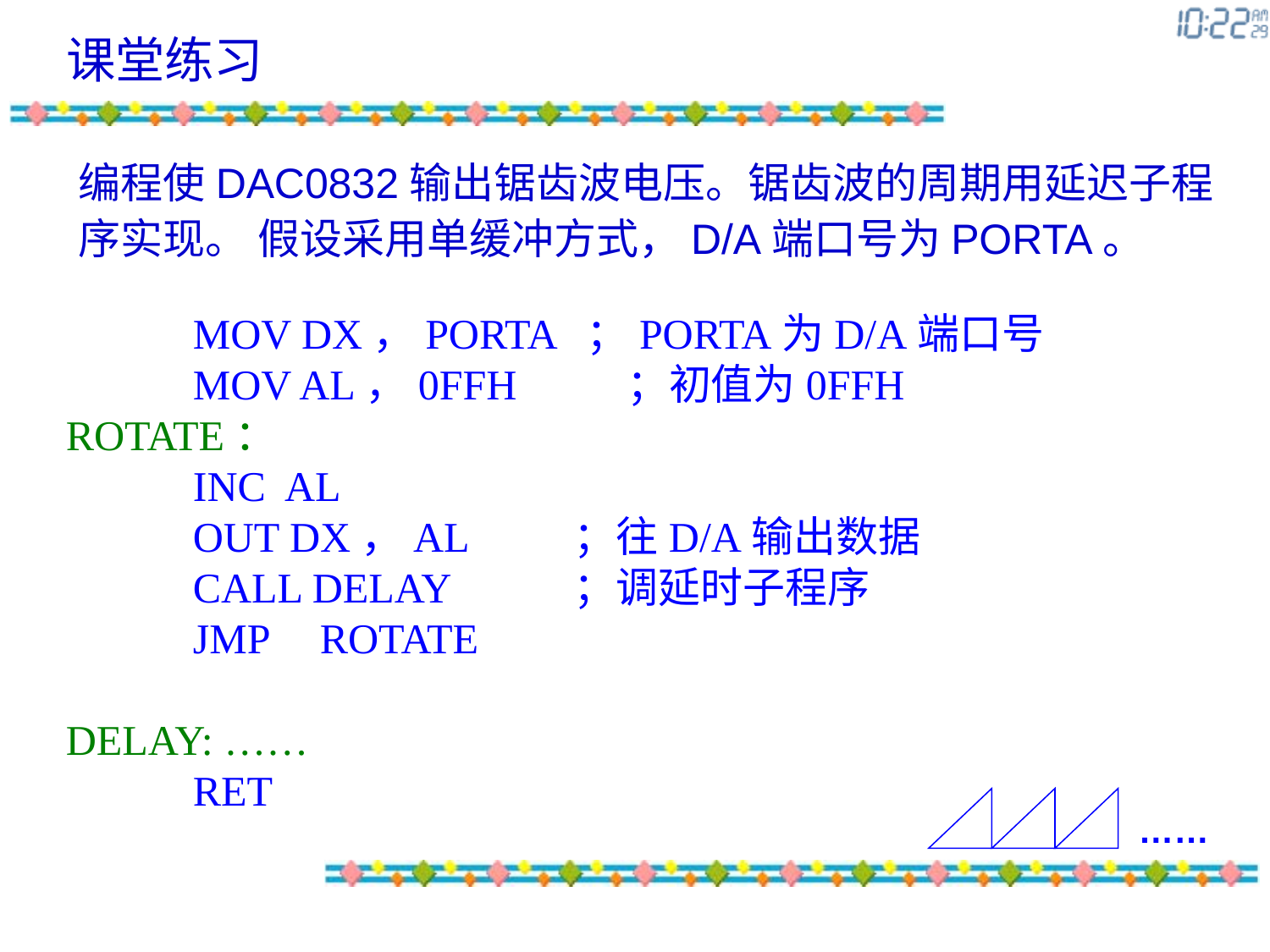

课堂练习
编程使DAC0832输出锯齿波电压。锯齿波的周期用延迟子程序实现。 假设采用单缓冲方式，D/A端口号为PORTA。
	MOV DX，PORTA  ；PORTA为D/A端口号
	MOV AL，0FFH	    ；初值为0FFH
ROTATE：
	INC  AL
	OUT DX，AL	；往D/A输出数据
	CALL DELAY	；调延时子程序
	JMP 	ROTATE

DELAY: ……
	RET

……